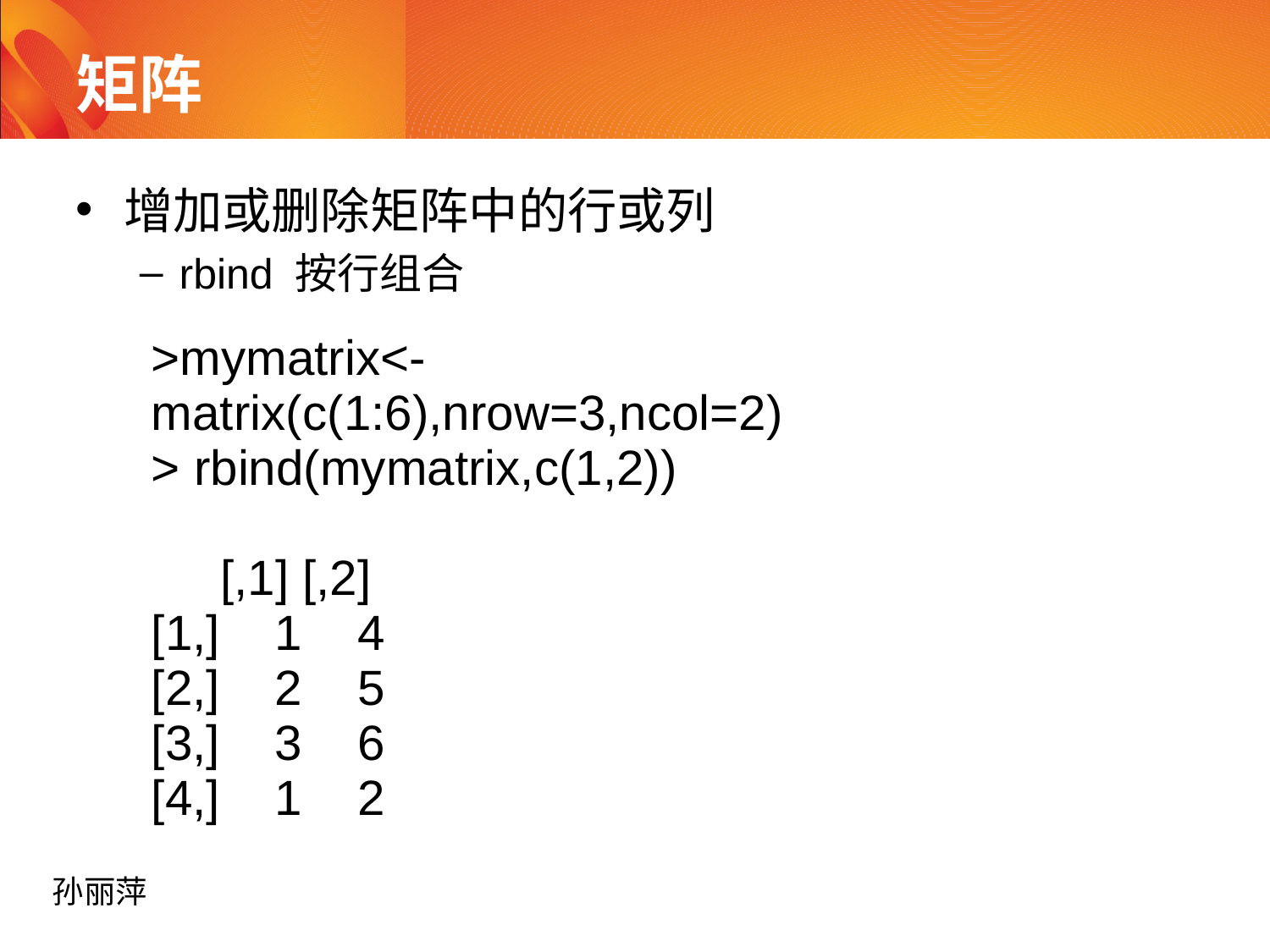

# 矩阵
增加或删除矩阵中的行或列
rbind 按行组合

| >mymatrix<-matrix(c(1:6),nrow=3,ncol=2) > rbind(mymatrix,c(1,2)) [,1] [,2] [1,] 1 4 [2,] 2 5 [3,] 3 6 [4,] 1 2 |
| --- |